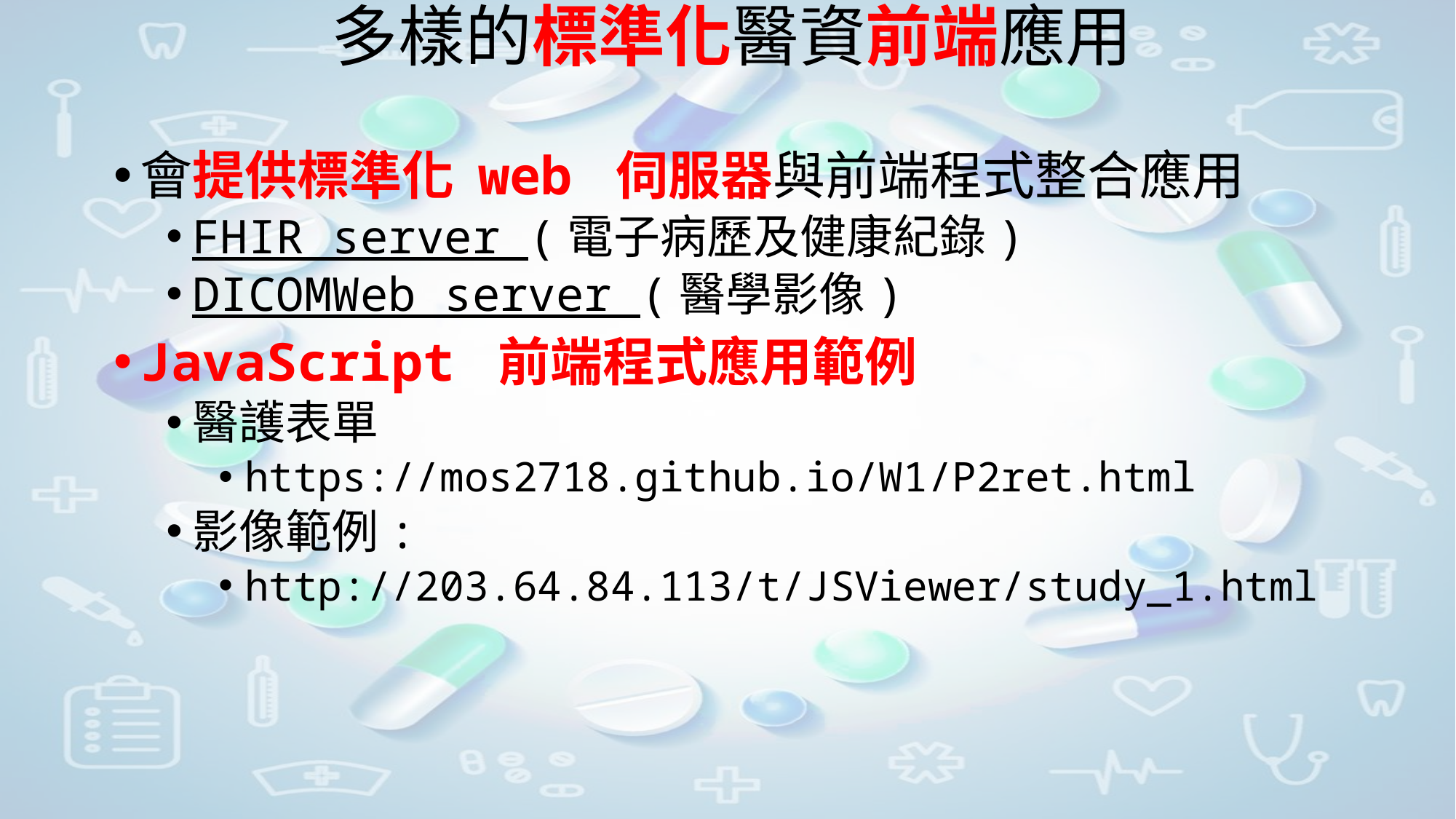

# 多樣的標準化醫資前端應用
會提供標準化 web 伺服器與前端程式整合應用
FHIR server (電子病歷及健康紀錄)
DICOMWeb server (醫學影像)
JavaScript 前端程式應用範例
醫護表單
https://mos2718.github.io/W1/P2ret.html
影像範例:
http://203.64.84.113/t/JSViewer/study_1.html